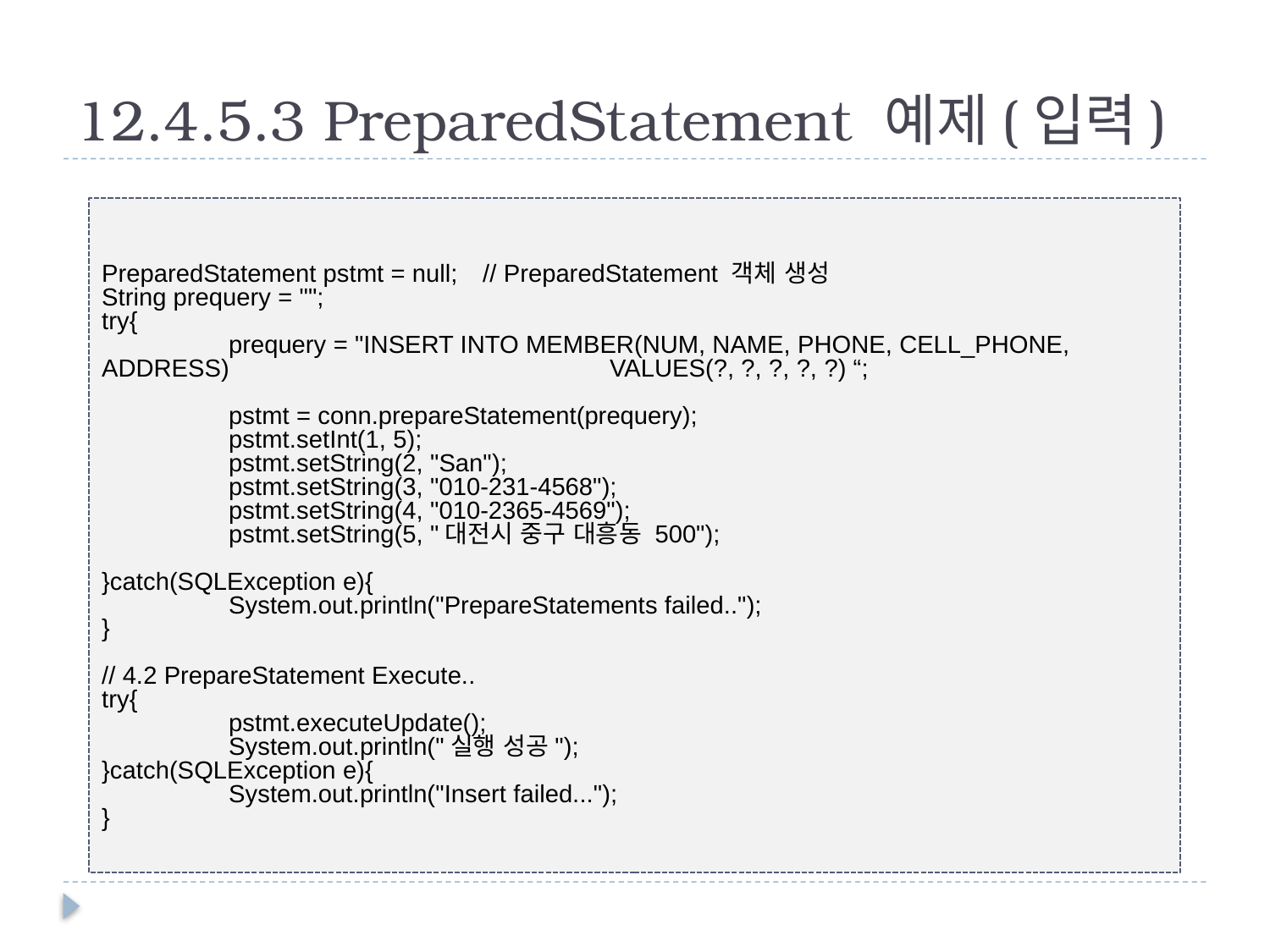

# 12.4.5.3 PreparedStatement 예제(입력)

PreparedStatement pstmt = null;	// PreparedStatement 객체 생성
String prequery = "";
try{
	prequery = "INSERT INTO MEMBER(NUM, NAME, PHONE, CELL_PHONE, ADDRESS) 			VALUES(?, ?, ?, ?, ?) “;

	pstmt = conn.prepareStatement(prequery);
	pstmt.setInt(1, 5);
	pstmt.setString(2, "San");
	pstmt.setString(3, "010-231-4568");
	pstmt.setString(4, "010-2365-4569");
	pstmt.setString(5, "대전시 중구 대흥동 500");

}catch(SQLException e){
	System.out.println("PrepareStatements failed..");
}

// 4.2 PrepareStatement Execute..
try{
	pstmt.executeUpdate();
	System.out.println("실행 성공");
}catch(SQLException e){
	System.out.println("Insert failed...");
}